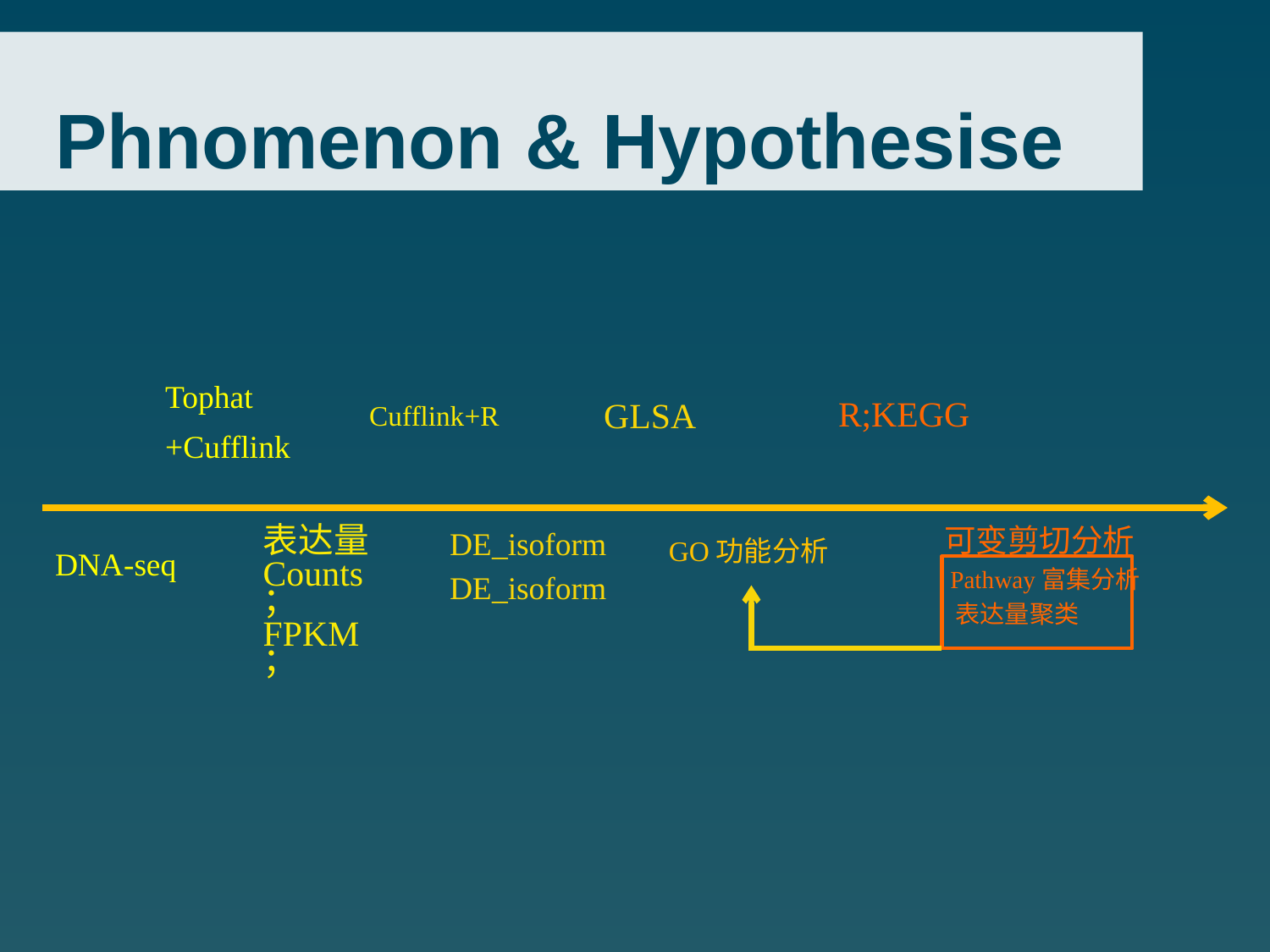

# Phnomenon & Hypothesise
Tophat
+Cufflink
GLSA
R;KEGG
Cufflink+R
可变剪切分析
 Pathway富集分析
 表达量聚类

DE_isoform
DE_isoform

GO功能分析

DNA-seq
表达量
Counts；
FPKM；